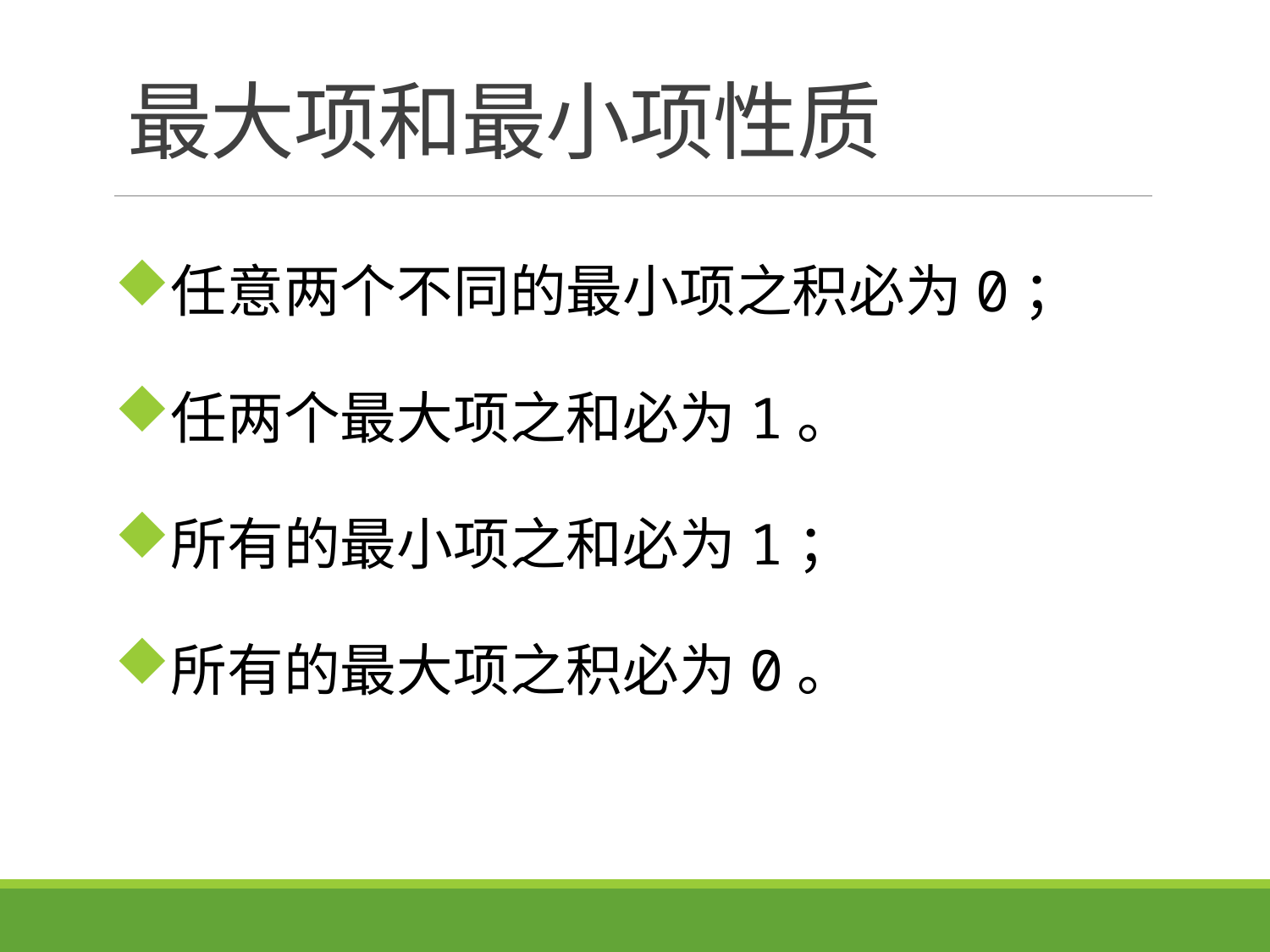

# 最大项和最小项性质
任意两个不同的最小项之积必为0；
任两个最大项之和必为1。
所有的最小项之和必为1；
所有的最大项之积必为0。